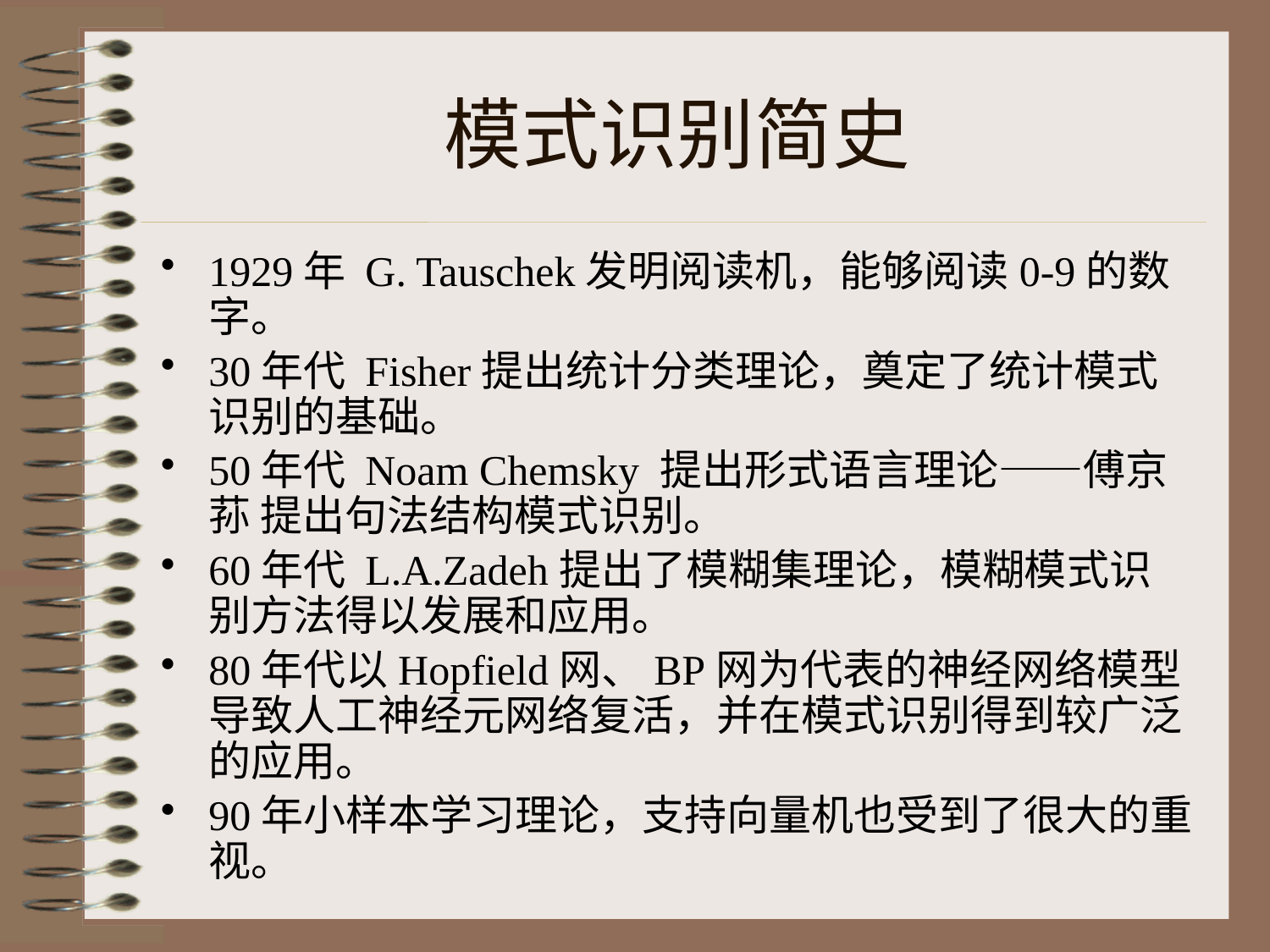

# 模式识别简史
1929年 G. Tauschek发明阅读机，能够阅读0-9的数字。
30年代 Fisher提出统计分类理论，奠定了统计模式识别的基础。
50年代 Noam Chemsky 提出形式语言理论——傅京荪 提出句法结构模式识别。
60年代 L.A.Zadeh提出了模糊集理论，模糊模式识别方法得以发展和应用。
80年代以Hopfield网、BP网为代表的神经网络模型导致人工神经元网络复活，并在模式识别得到较广泛的应用。
90年小样本学习理论，支持向量机也受到了很大的重视。